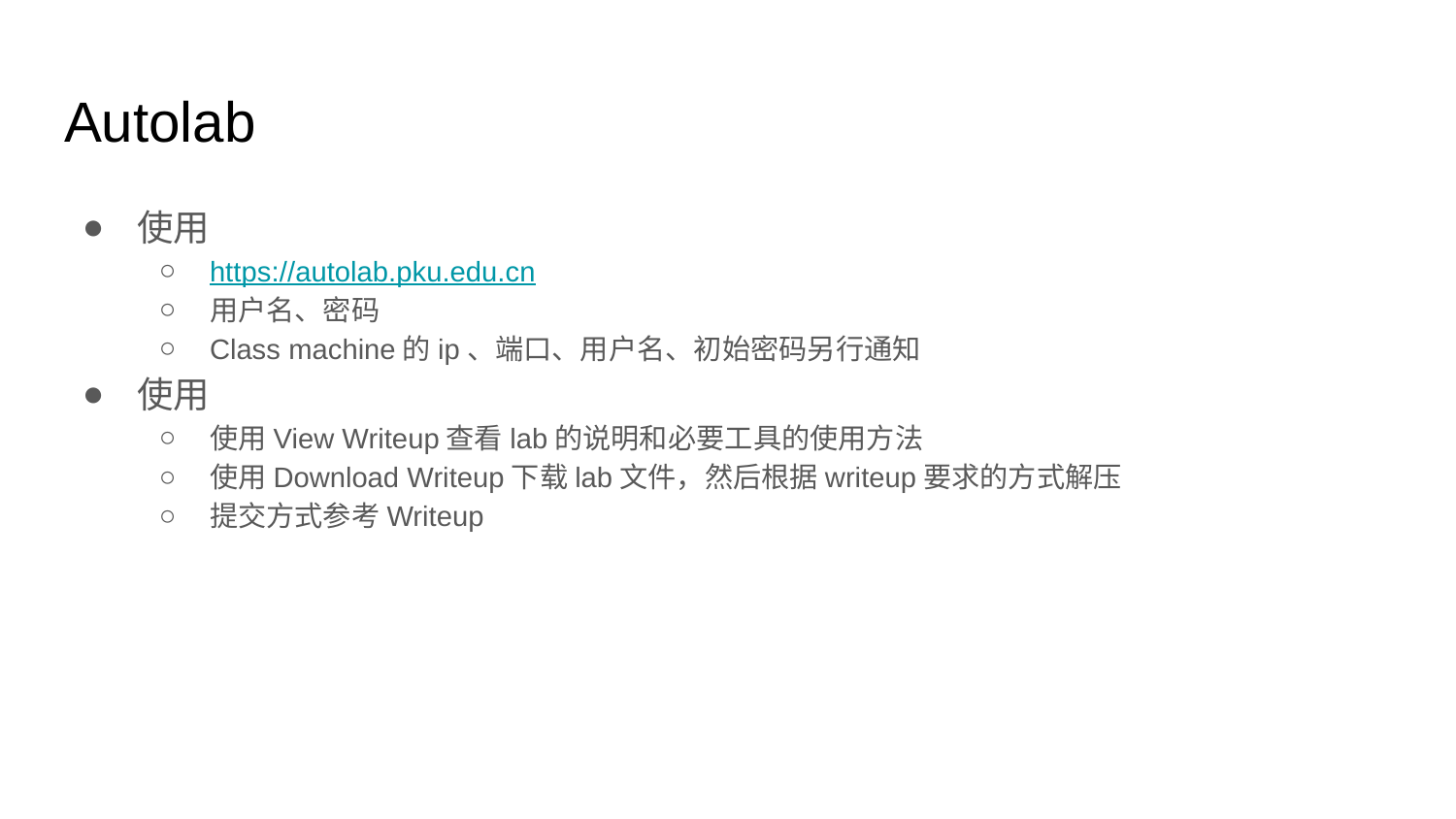

# Autolab
使用
https://autolab.pku.edu.cn
用户名、密码
Class machine的ip、端口、用户名、初始密码另行通知
使用
使用View Writeup查看lab的说明和必要工具的使用方法
使用Download Writeup下载lab文件，然后根据writeup要求的方式解压
提交方式参考Writeup